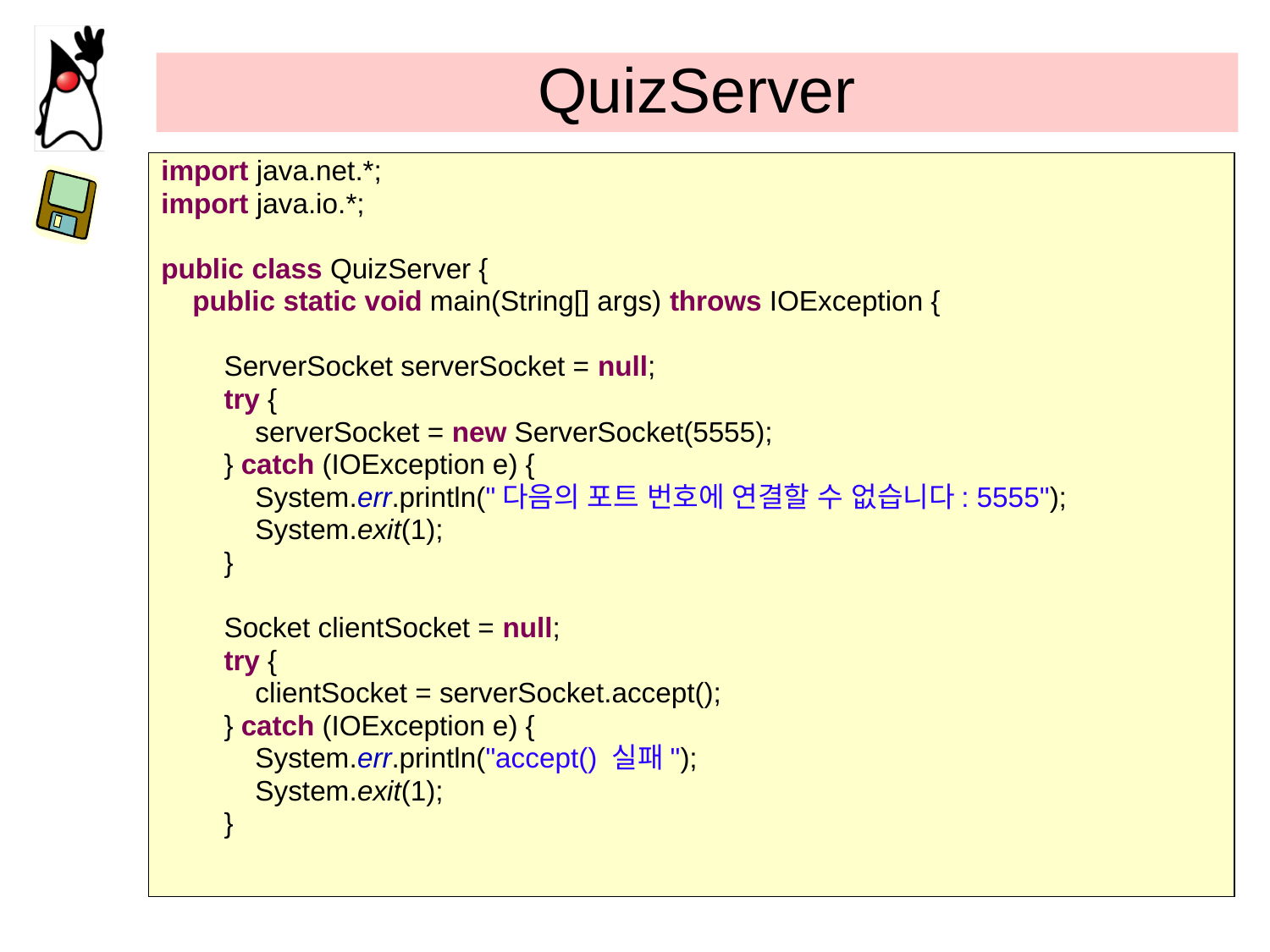

# QuizServer
import java.net.*;
import java.io.*;

public class QuizServer {
    public static void main(String[] args) throws IOException {

        ServerSocket serverSocket = null;
        try {
            serverSocket = new ServerSocket(5555);
        } catch (IOException e) {
            System.err.println("다음의 포트 번호에 연결할 수 없습니다: 5555");
            System.exit(1);
        }

        Socket clientSocket = null;
        try {
            clientSocket = serverSocket.accept();
        } catch (IOException e) {
            System.err.println("accept() 실패");
            System.exit(1);
        }